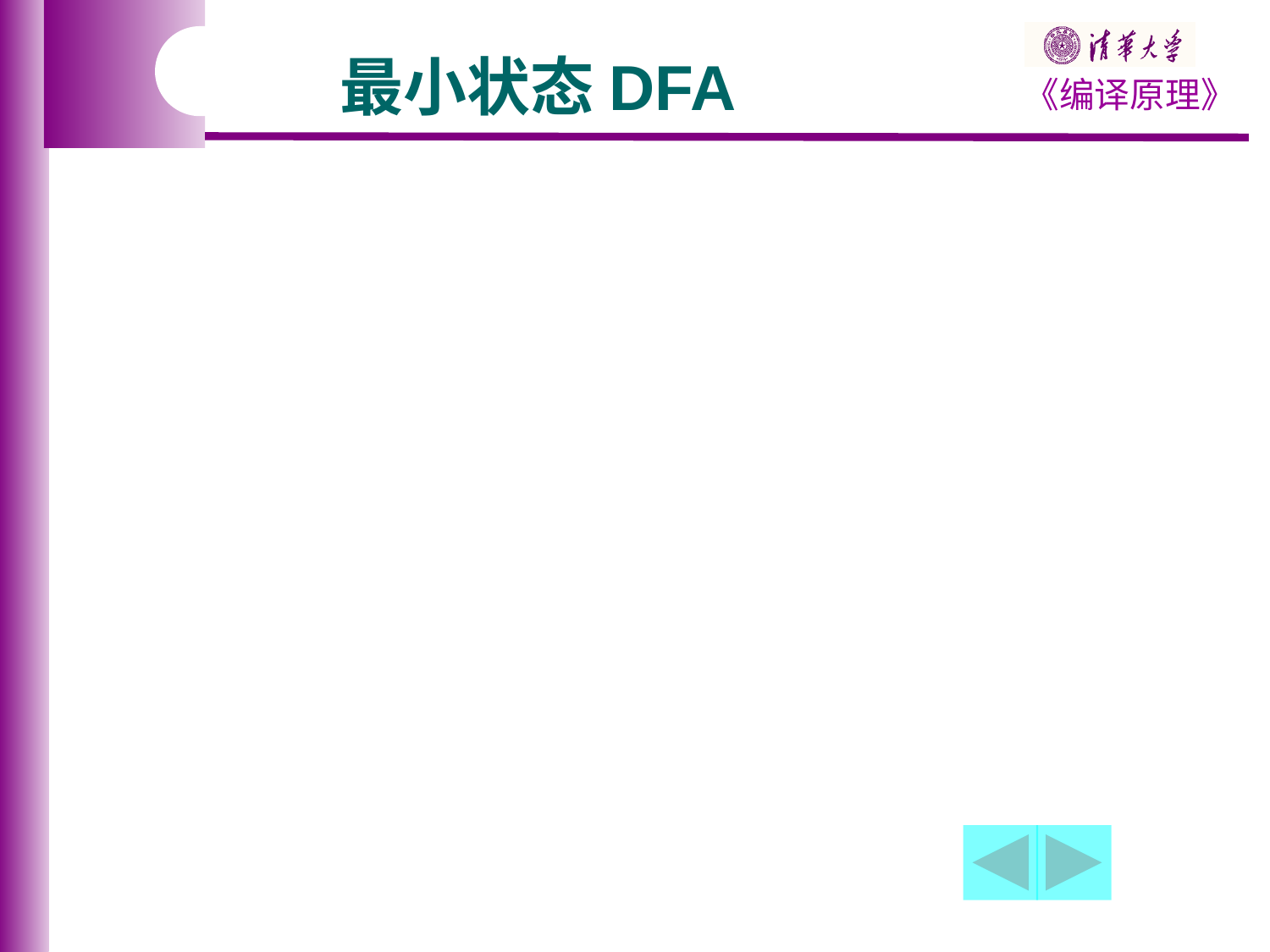

# 最小状态DFA
对于一个DFA M =（K,∑,f, k0,,kt)，存在一个最小状态DFA  M’ =（K’,∑,f’, k0’,,kt’)，,使L(M’)=L(M).
结论
接受L的最小状态有穷自动机不计同构是唯一的。